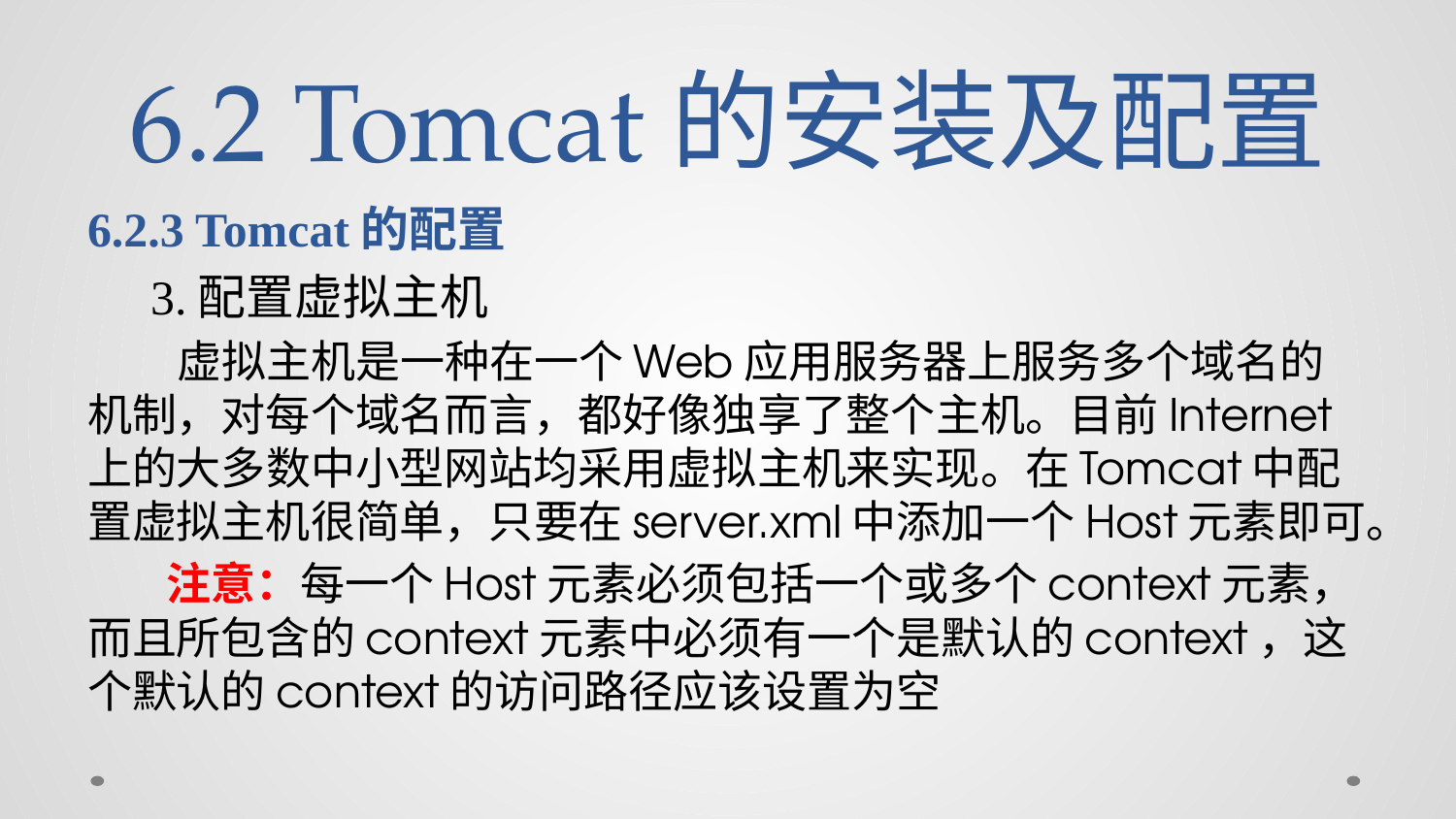

# 6.2 Tomcat的安装及配置
6.2.3 Tomcat的配置
3.配置虚拟主机
        虚拟主机是一种在一个Web应用服务器上服务多个域名的机制，对每个域名而言，都好像独享了整个主机。目前Internet上的大多数中小型网站均采用虚拟主机来实现。在Tomcat中配置虚拟主机很简单，只要在server.xml中添加一个Host元素即可。
       注意：每一个Host元素必须包括一个或多个context元素，而且所包含的context元素中必须有一个是默认的context，这个默认的context的访问路径应该设置为空